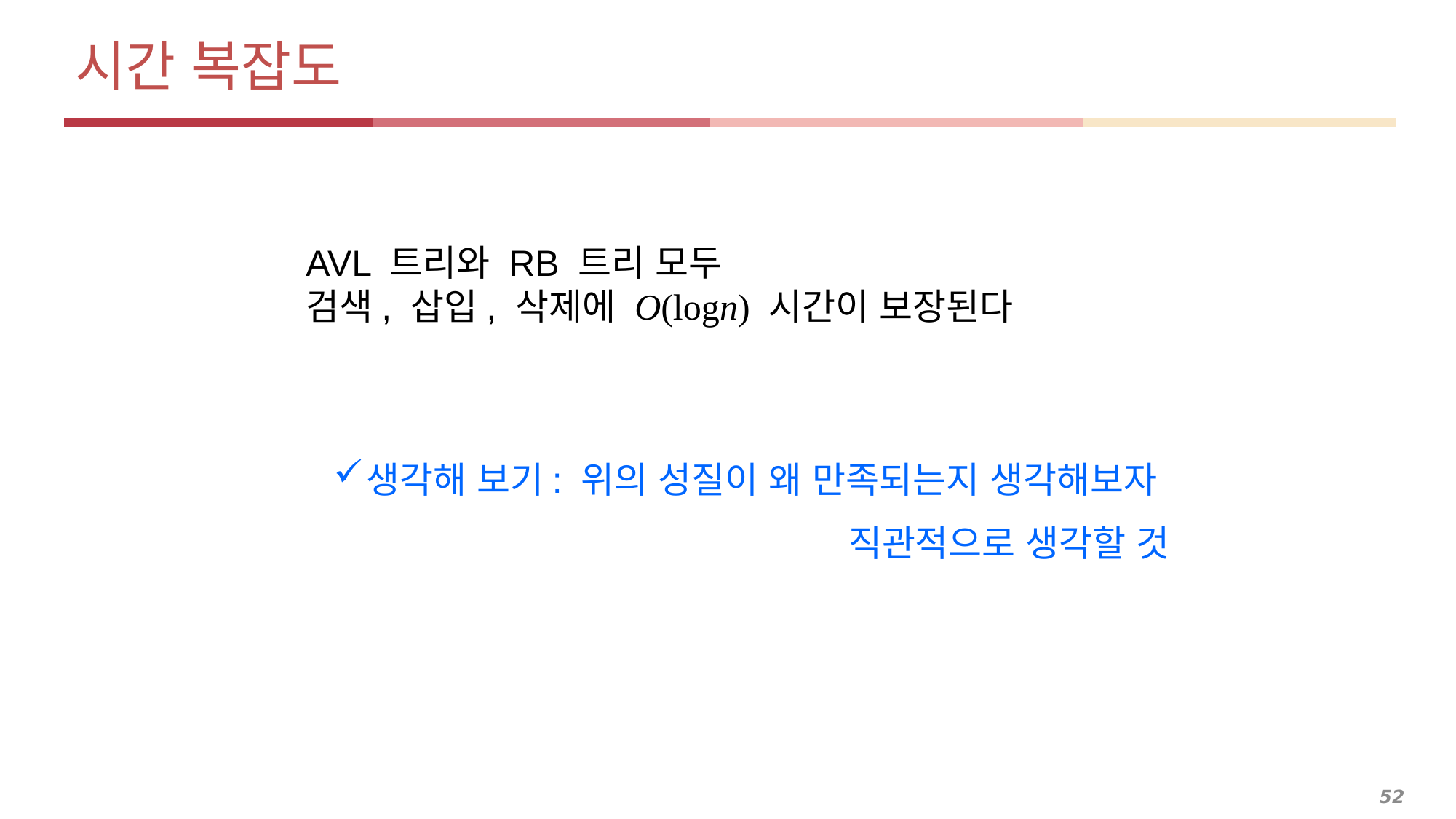

# 시간 복잡도
AVL 트리와 RB 트리 모두
검색, 삽입, 삭제에 O(logn) 시간이 보장된다
생각해 보기: 위의 성질이 왜 만족되는지 생각해보자
직관적으로 생각할 것